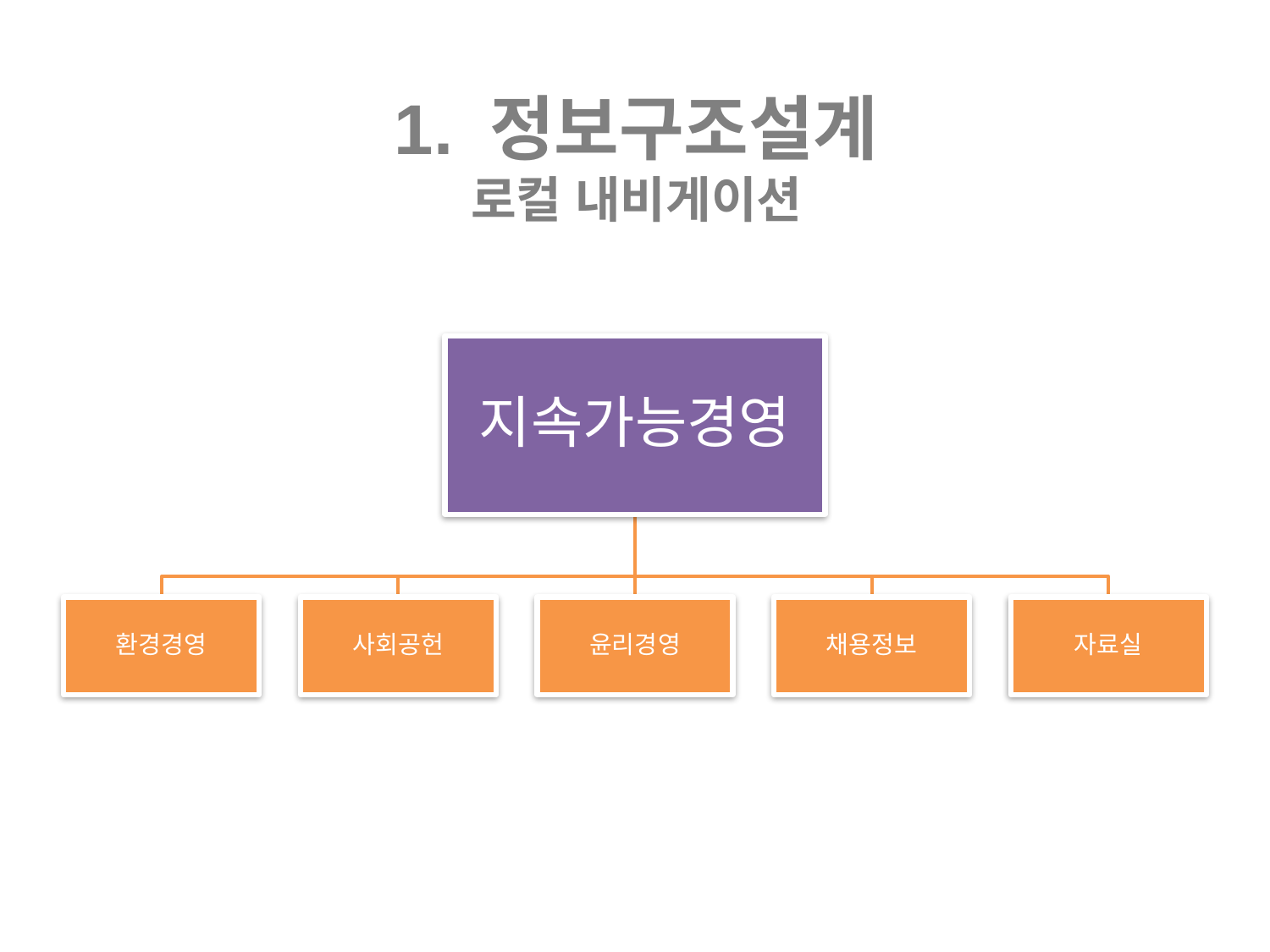

# 1. 정보구조설계 로컬 내비게이션
지속가능경영
환경경영
사회공헌
윤리경영
채용정보
자료실